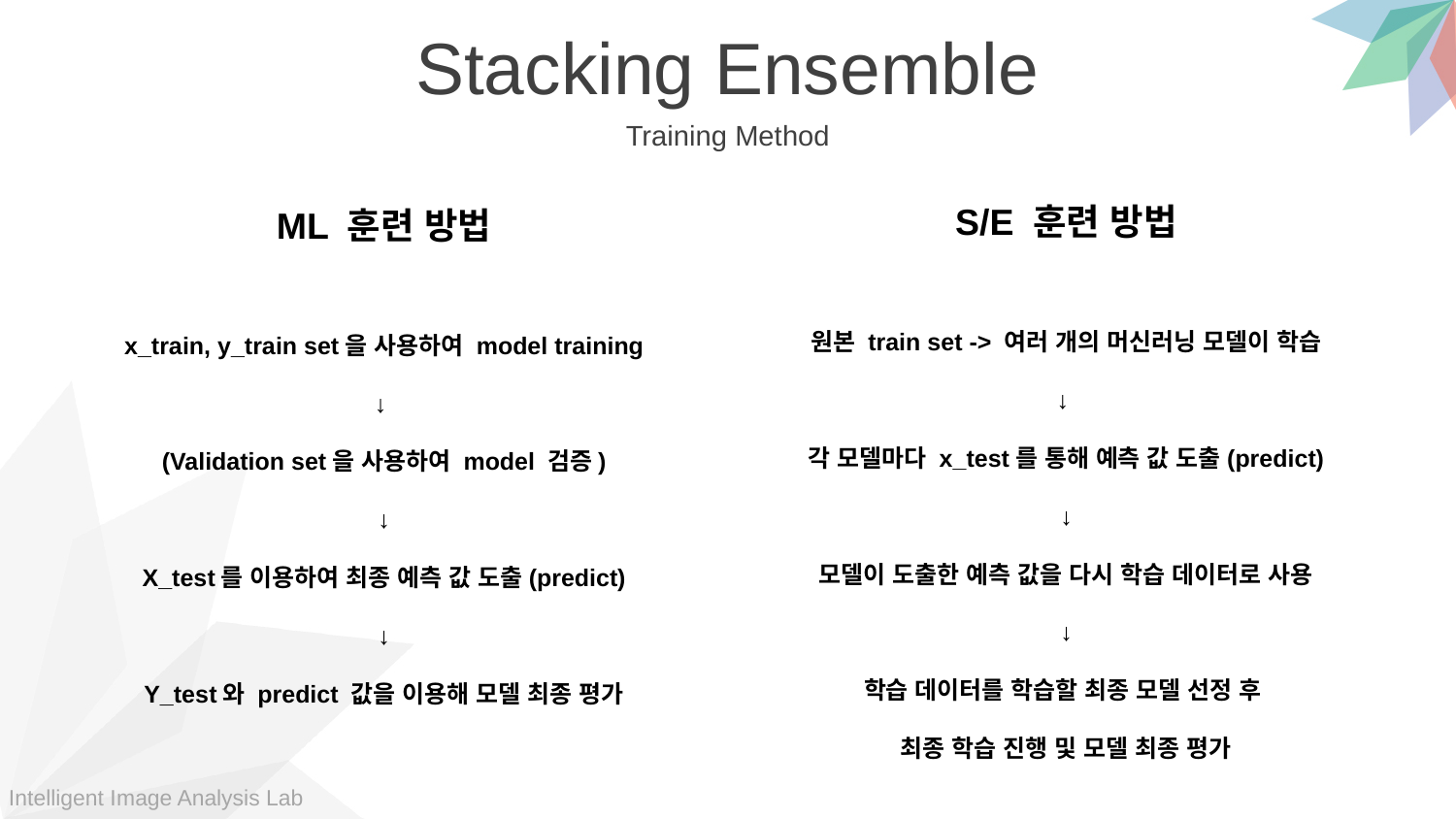

Stacking Ensemble
Training Method
S/E 훈련 방법
원본 train set -> 여러 개의 머신러닝 모델이 학습
↓
각 모델마다 x_test를 통해 예측 값 도출(predict)
↓
모델이 도출한 예측 값을 다시 학습 데이터로 사용
↓
학습 데이터를 학습할 최종 모델 선정 후
최종 학습 진행 및 모델 최종 평가
ML 훈련 방법
x_train, y_train set을 사용하여 model training
↓
(Validation set을 사용하여 model 검증)
↓
X_test를 이용하여 최종 예측 값 도출(predict)
↓
Y_test와 predict 값을 이용해 모델 최종 평가